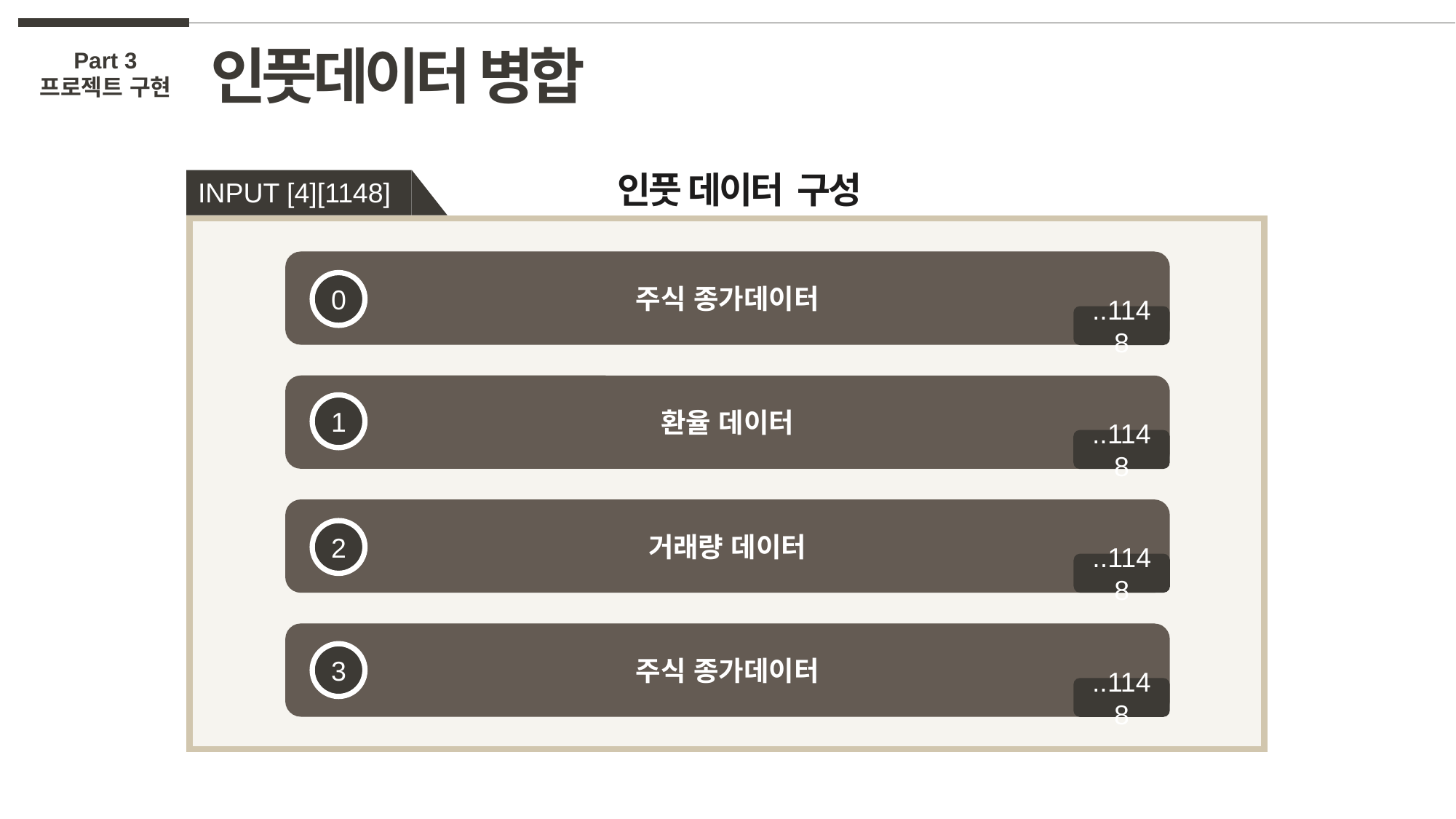

인풋데이터 병합
Part 3
프로젝트 구현
  인풋 데이터  구성

INPUT [4][1148]

주식 종가데이터
0
..1148
환율 데이터
1
..1148
거래량 데이터
2
..1148
주식 종가데이터
3
..1148